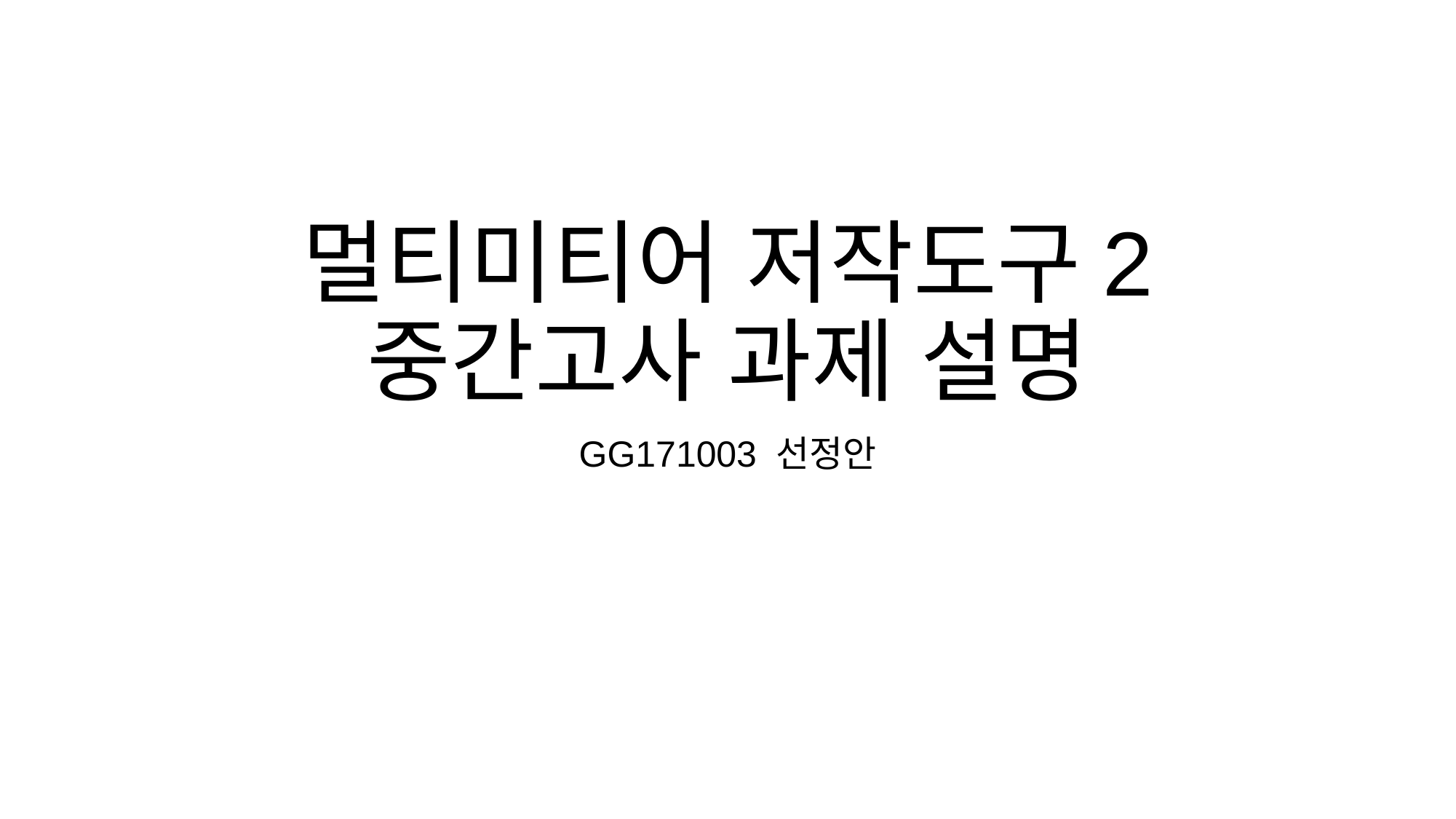

# 멀티미티어 저작도구2 중간고사 과제 설명
GG171003 선정안